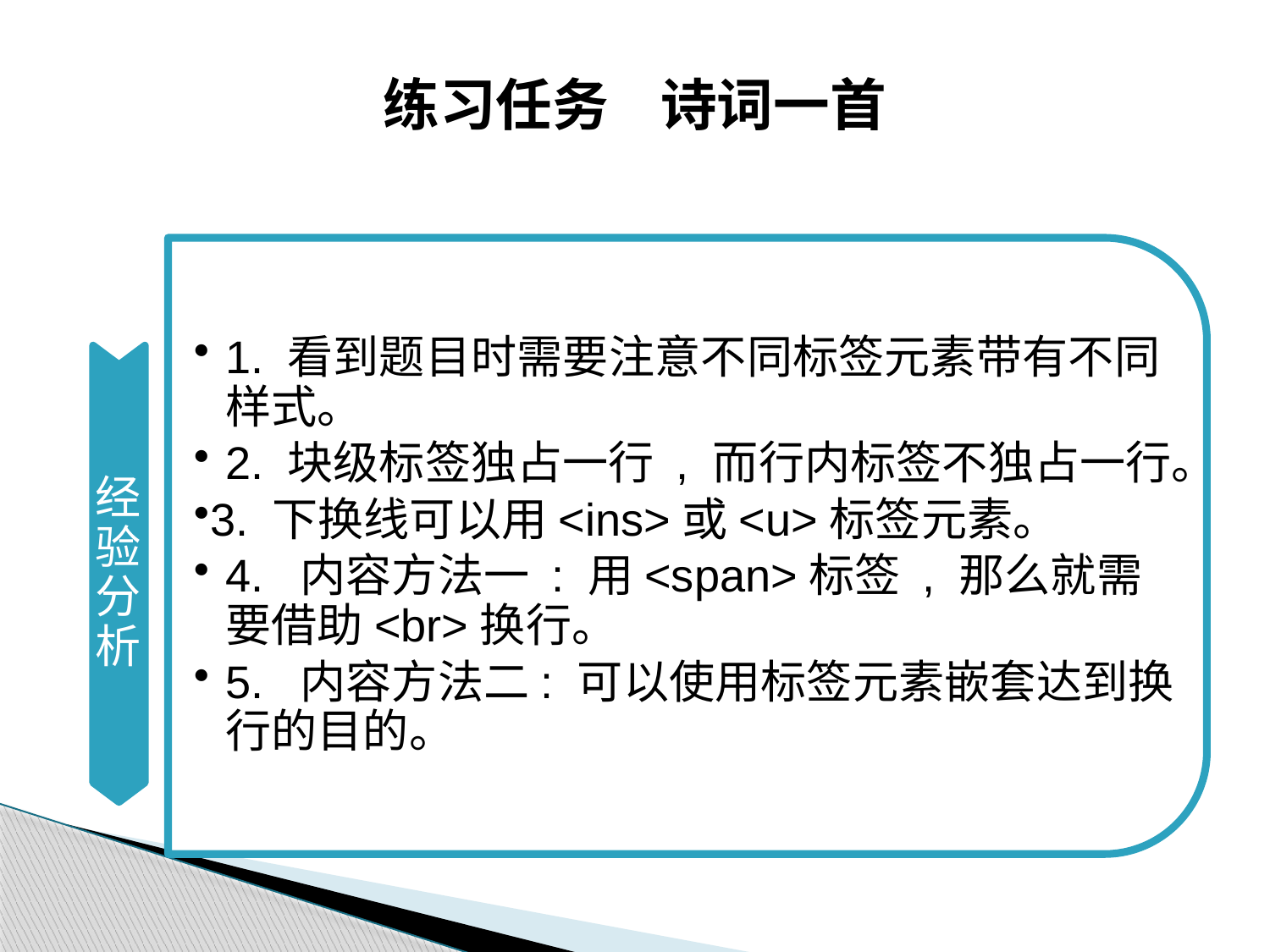

# 练习任务    诗词一首
1. 看到题目时需要注意不同标签元素带有不同样式。
2. 块级标签独占一行 , 而行内标签不独占一行。
3. 下换线可以用<ins>或<u>标签元素。
4.  内容方法一 : 用<span>标签 , 那么就需要借助<br>换行。
5.  内容方法二: 可以使用标签元素嵌套达到换行的目的。
经验分析